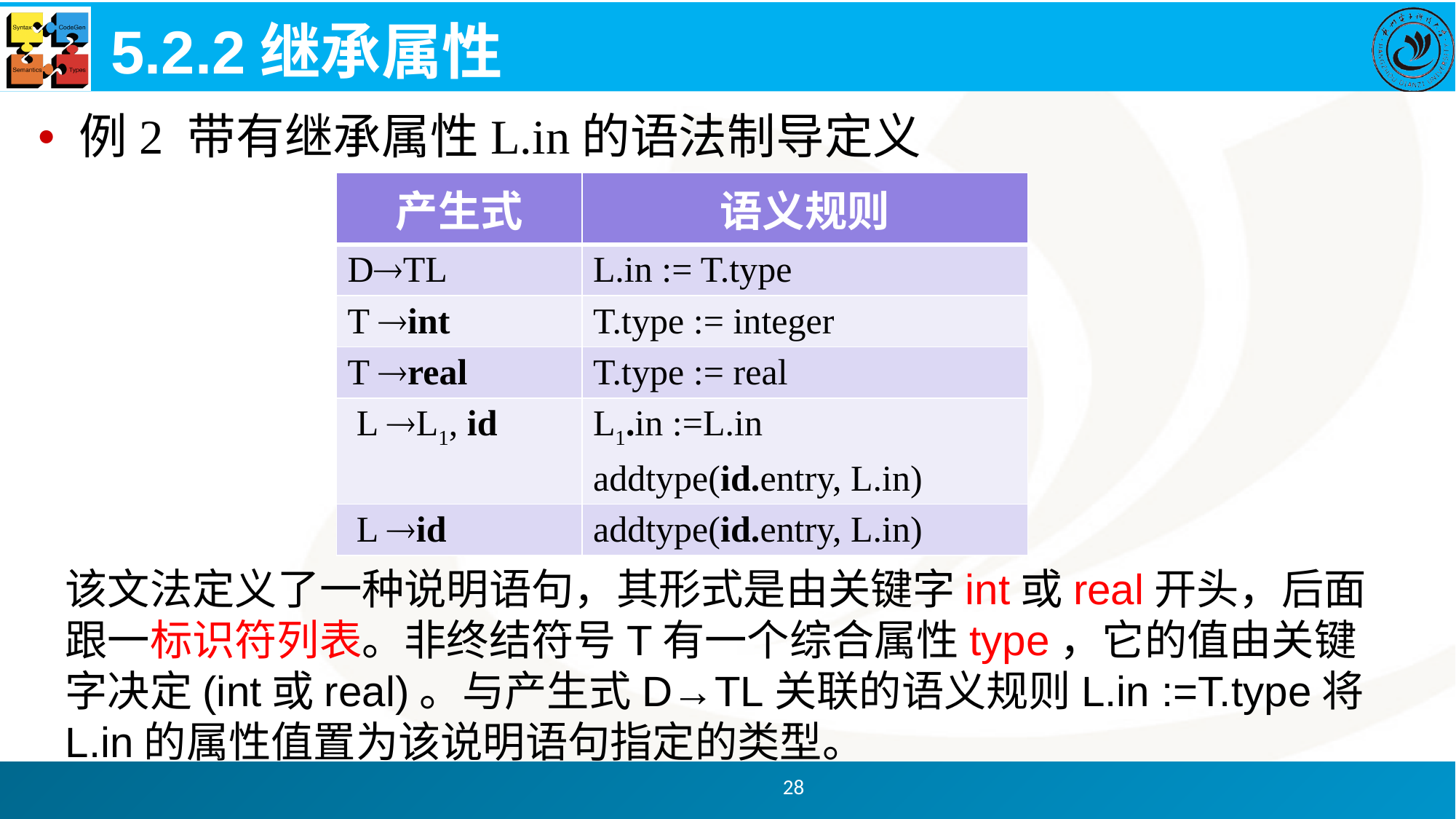

# 5.2.2继承属性
例2 带有继承属性L.in的语法制导定义
| 产生式 | 语义规则 |
| --- | --- |
| D→TL | L.in := T.type |
| T →int | T.type := integer |
| T →real | T.type := real |
| L →L1, id | L1.in :=L.in addtype(id.entry, L.in) |
| L →id | addtype(id.entry, L.in) |
该文法定义了一种说明语句，其形式是由关键字int或real开头，后面跟一标识符列表。非终结符号T有一个综合属性type，它的值由关键字决定(int或real)。与产生式D→TL关联的语义规则L.in :=T.type将L.in的属性值置为该说明语句指定的类型。
28